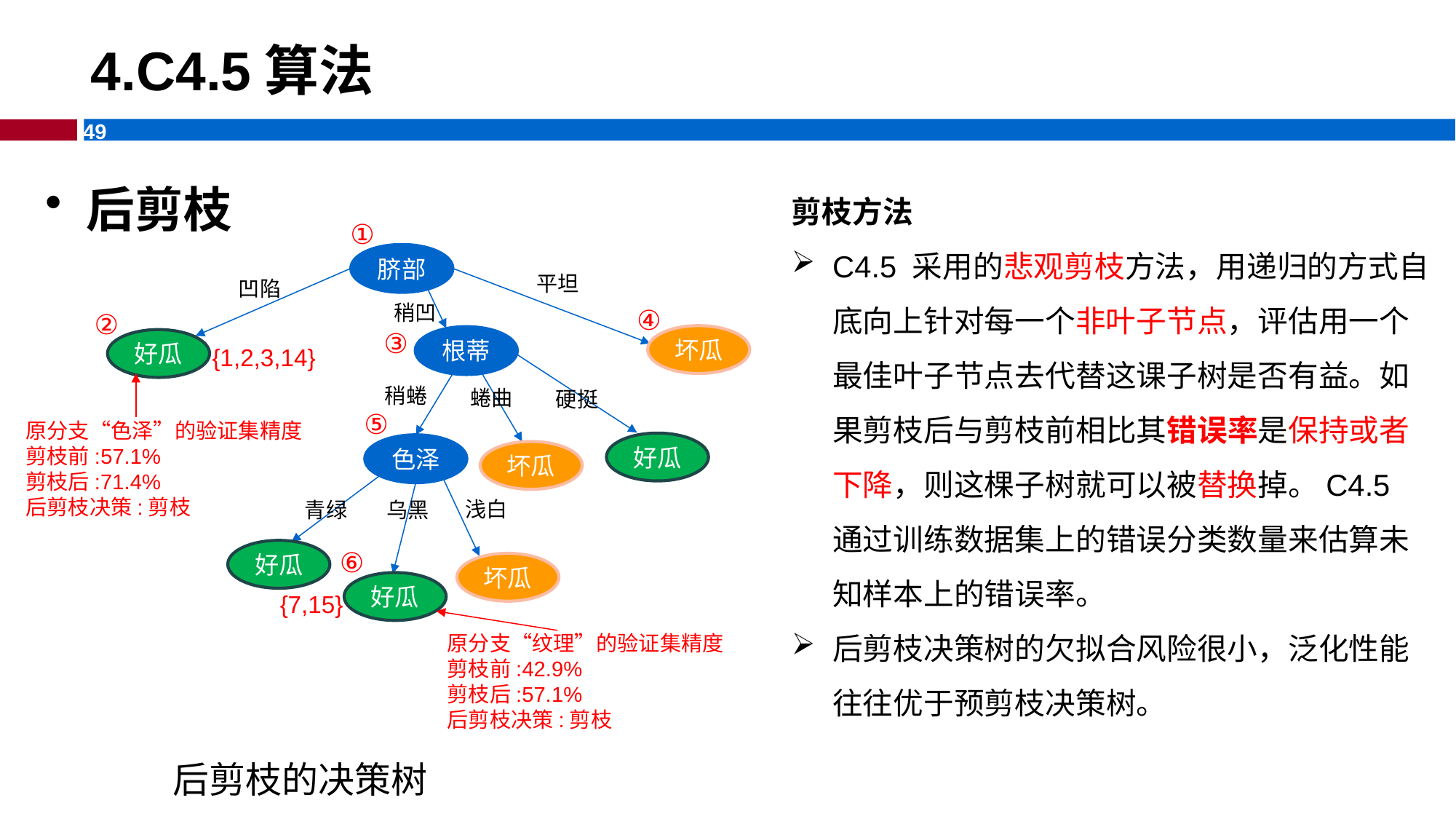

# 4.C4.5算法
剪枝方法
C4.5 采用的悲观剪枝方法，用递归的方式自底向上针对每一个非叶子节点，评估用一个最佳叶子节点去代替这课子树是否有益。如果剪枝后与剪枝前相比其错误率是保持或者下降，则这棵子树就可以被替换掉。C4.5 通过训练数据集上的错误分类数量来估算未知样本上的错误率。
后剪枝决策树的欠拟合风险很小，泛化性能往往优于预剪枝决策树。
后剪枝

①
脐部
平坦
凹陷
稍凹
④
②
③
坏瓜
根蒂
好瓜
{1,2,3,14}
稍蜷
蜷曲
硬挺
⑤
原分支“色泽”的验证集精度
剪枝前:57.1%
剪枝后:71.4%
后剪枝决策:剪枝
好瓜
色泽
坏瓜
浅白
乌黑
青绿
⑥
好瓜
坏瓜
好瓜
{7,15}
原分支“纹理”的验证集精度
剪枝前:42.9%
剪枝后:57.1%
后剪枝决策:剪枝
后剪枝的决策树